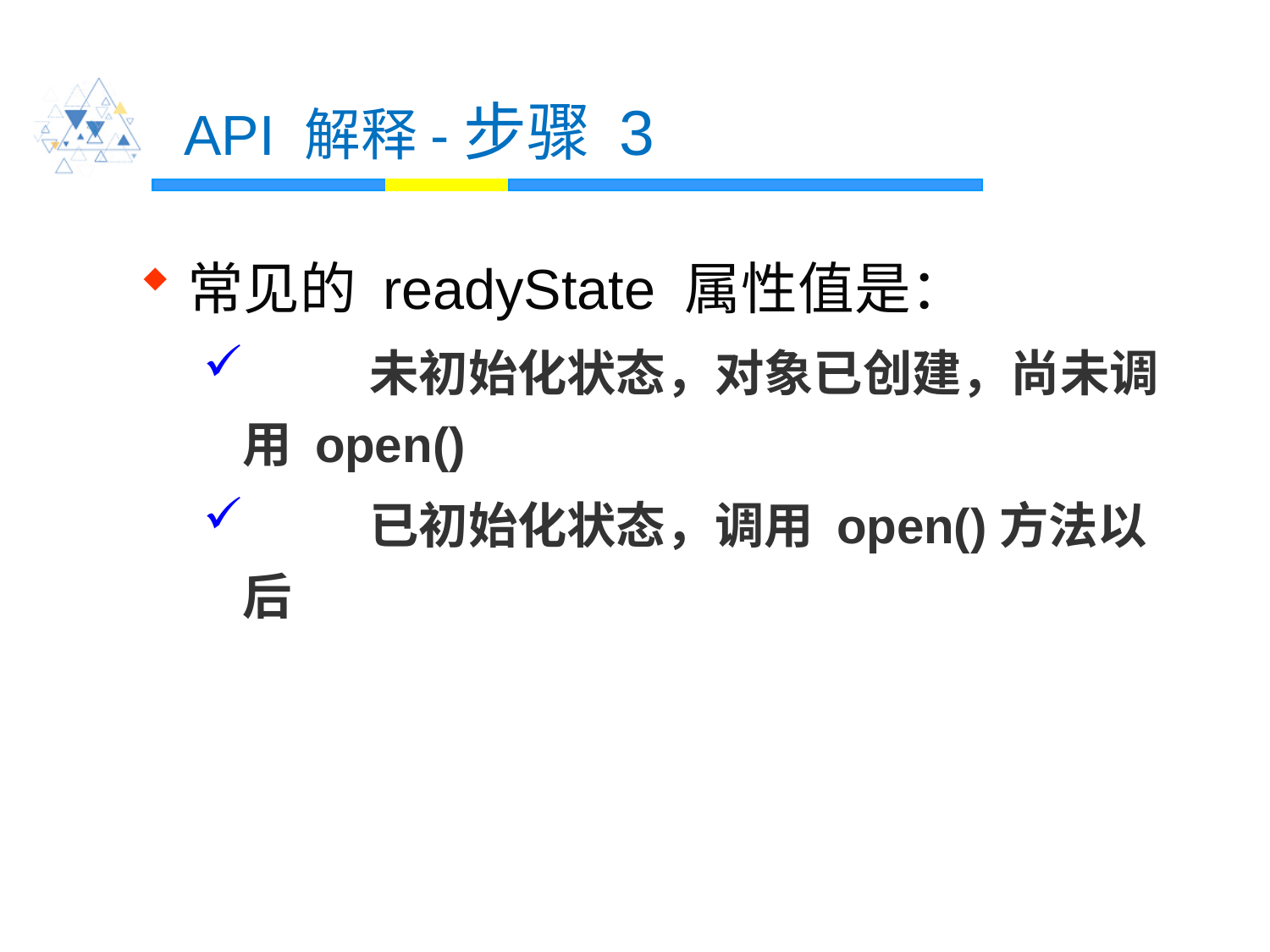

# API 解释-步骤 3
常见的 readyState 属性值是：
 	未初始化状态，对象已创建，尚未调用 open()
	已初始化状态，调用 open()方法以后